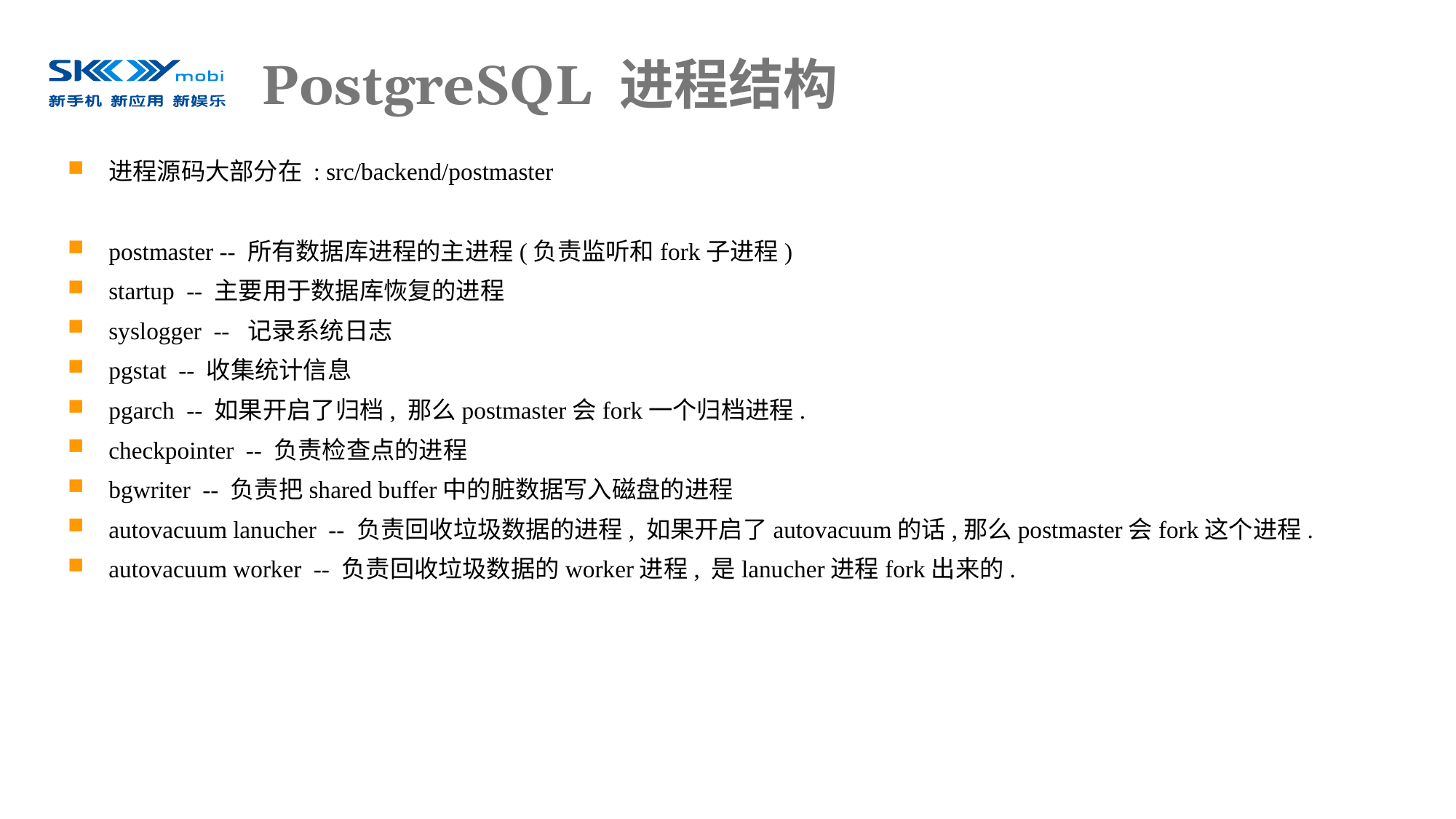

# PostgreSQL 进程结构
进程源码大部分在 : src/backend/postmaster

postmaster -- 所有数据库进程的主进程(负责监听和fork子进程)
startup  -- 主要用于数据库恢复的进程
syslogger  --  记录系统日志
pgstat  -- 收集统计信息
pgarch  -- 如果开启了归档, 那么postmaster会fork一个归档进程.
checkpointer  -- 负责检查点的进程
bgwriter  -- 负责把shared buffer中的脏数据写入磁盘的进程
autovacuum lanucher  -- 负责回收垃圾数据的进程, 如果开启了autovacuum的话,那么postmaster会fork这个进程.
autovacuum worker  -- 负责回收垃圾数据的worker进程, 是lanucher进程fork出来的.